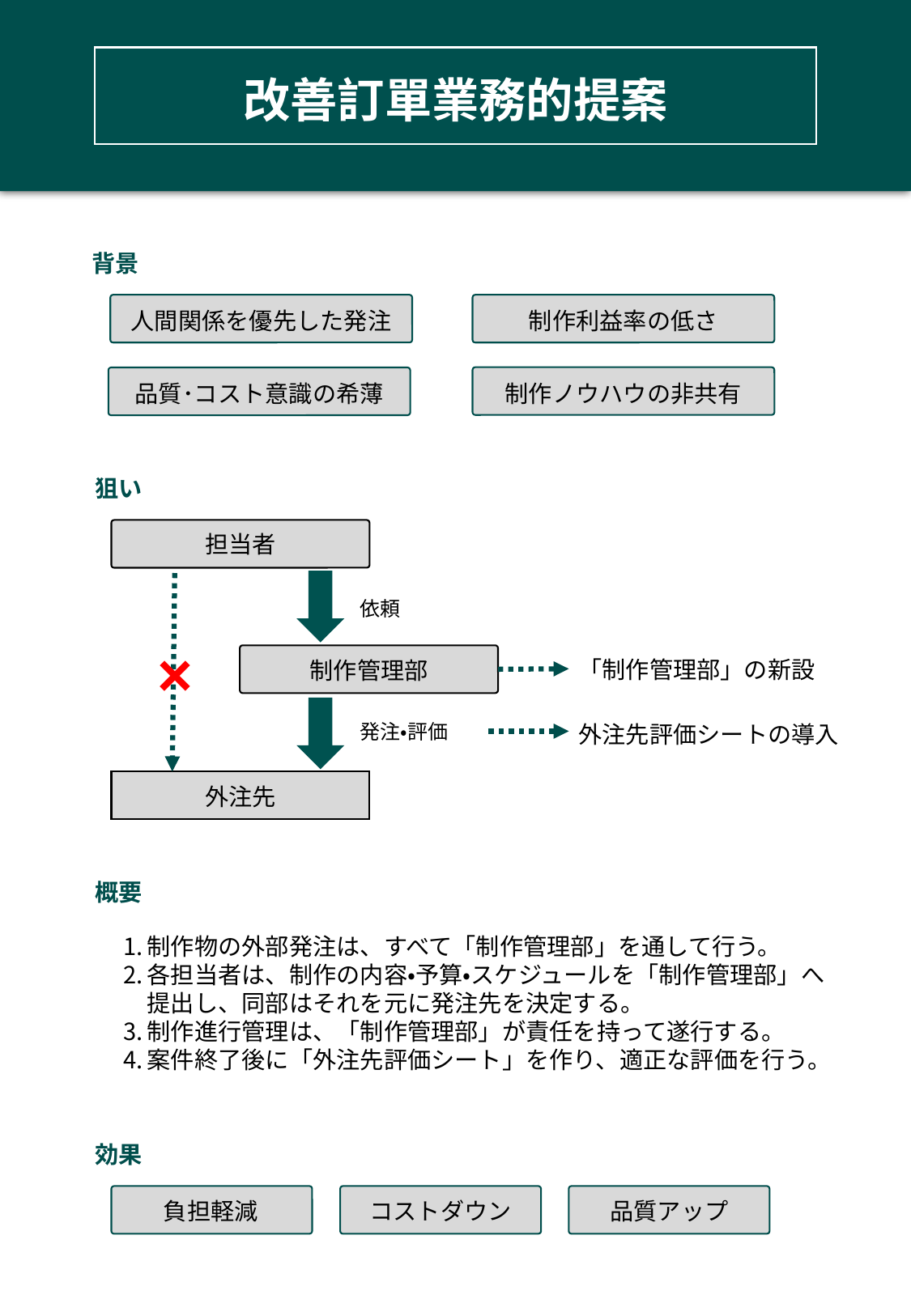

改善訂單業務的提案
背景

人間関係を優先した発注
制作利益率の低さ

制作ノウハウの非共有
品質･コスト意識の希薄
狙い

担当者

依頼
×

「制作管理部」の新設
制作管理部

発注・評価
外注先評価シートの導入

外注先
概要
制作物の外部発注は、すべて「制作管理部」を通して行う。
各担当者は、制作の内容・予算・スケジュールを「制作管理部」へ提出し、同部はそれを元に発注先を決定する。
制作進行管理は、「制作管理部」が責任を持って遂行する。
案件終了後に「外注先評価シート」を作り、適正な評価を行う。
効果

負担軽減
コストダウン
品質アップ